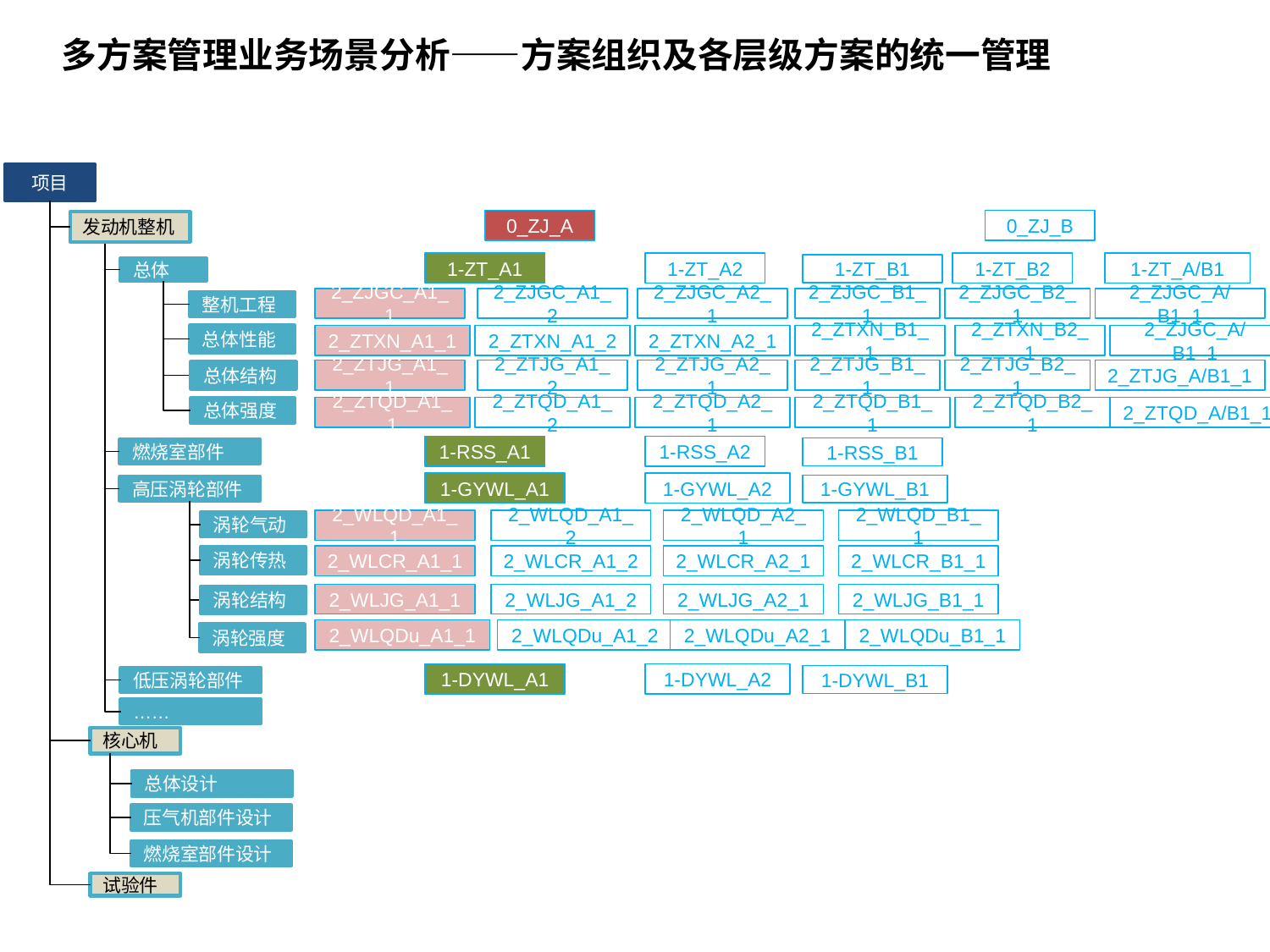

多方案管理业务场景分析——方案组织及各层级方案的统一管理
项目
0_ZJ_A
0_ZJ_B
发动机整机
1-ZT_A1
1-ZT_A2
1-ZT_B2
1-ZT_A/B1
1-ZT_B1
总体
2_ZJGC_B2_1
2_ZJGC_A/B1_1
2_ZJGC_A1_1
2_ZJGC_A1_2
2_ZJGC_A2_1
2_ZJGC_B1_1
整机工程
总体性能
2_ZTXN_B2_1
2_ZJGC_A/B1_1
2_ZTXN_A1_1
2_ZTXN_A1_2
2_ZTXN_A2_1
2_ZTXN_B1_1
2_ZTJG_B2_1
2_ZTJG_A/B1_1
2_ZTJG_A1_1
2_ZTJG_A1_2
2_ZTJG_A2_1
2_ZTJG_B1_1
总体结构
2_ZTQD_B2_1
2_ZTQD_A/B1_1
2_ZTQD_A1_1
2_ZTQD_A1_2
2_ZTQD_A2_1
2_ZTQD_B1_1
总体强度
1-RSS_A1
1-RSS_A2
1-RSS_B1
燃烧室部件
1-GYWL_A1
1-GYWL_A2
1-GYWL_B1
高压涡轮部件
2_WLQD_A1_1
2_WLQD_A1_2
2_WLQD_A2_1
2_WLQD_B1_1
涡轮气动
2_WLCR_A1_1
2_WLCR_A1_2
2_WLCR_A2_1
2_WLCR_B1_1
涡轮传热
2_WLJG_A1_1
2_WLJG_A1_2
2_WLJG_A2_1
2_WLJG_B1_1
涡轮结构
2_WLQDu_A1_1
2_WLQDu_A1_2
2_WLQDu_A2_1
2_WLQDu_B1_1
涡轮强度
1-DYWL_A1
1-DYWL_A2
1-DYWL_B1
低压涡轮部件
……
核心机
总体设计
压气机部件设计
燃烧室部件设计
试验件